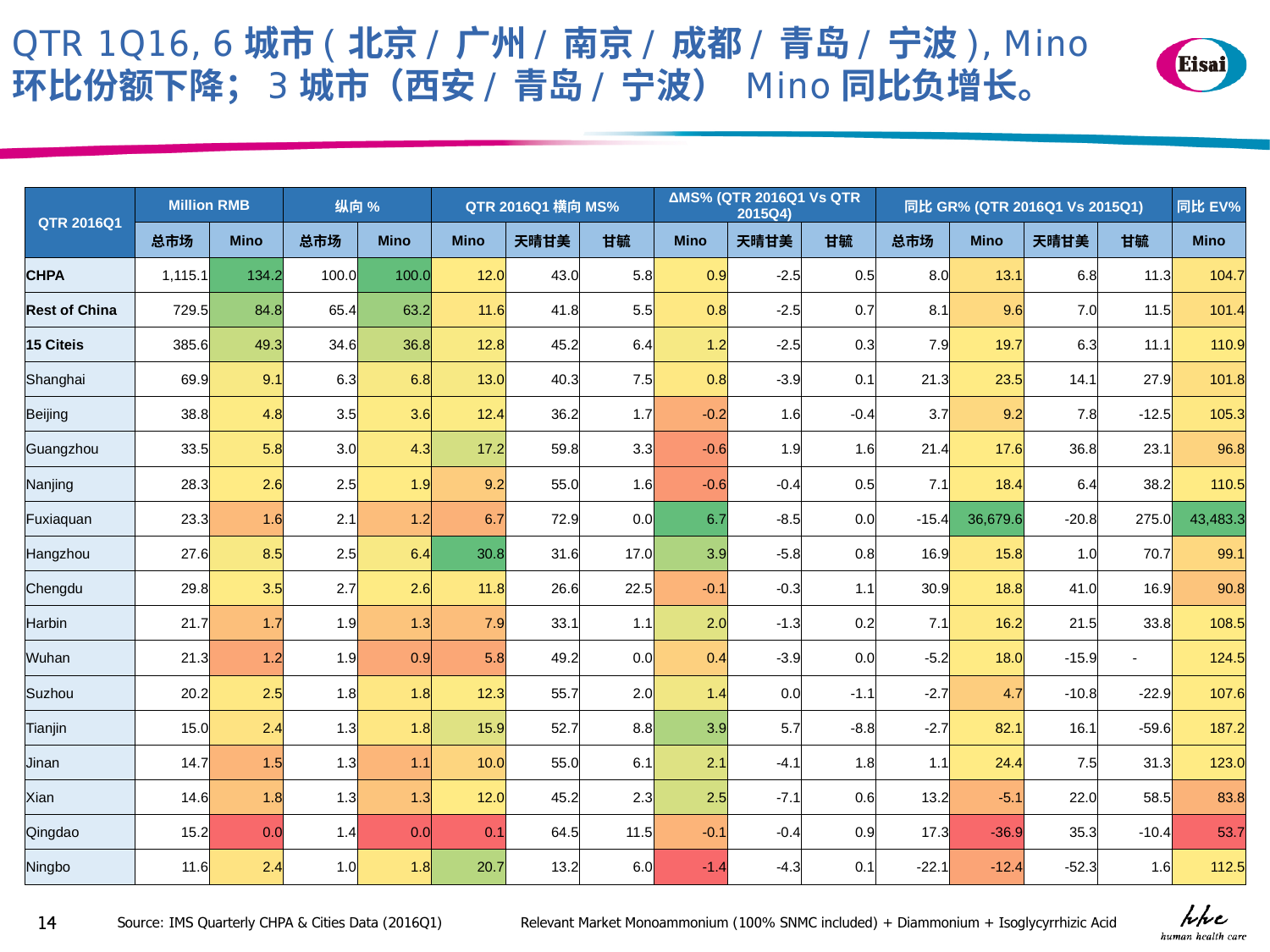

QTR 1Q16, 6城市(北京/广州/南京/成都/青岛/宁波), Mino 环比份额下降；3城市（西安/青岛/宁波） Mino同比负增长。
| QTR 2016Q1 | Million RMB |  | 纵向% |  | QTR 2016Q1横向MS% |  |  | ΔMS% (QTR 2016Q1 Vs QTR 2015Q4) |  |  | 同比GR% (QTR 2016Q1 Vs 2015Q1) |  |  |  | 同比EV% |
| --- | --- | --- | --- | --- | --- | --- | --- | --- | --- | --- | --- | --- | --- | --- | --- |
|  | 总市场 | Mino | 总市场 | Mino | Mino | 天晴甘美 | 甘毓 | Mino | 天晴甘美 | 甘毓 | 总市场 | Mino | 天晴甘美 | 甘毓 | Mino |
| CHPA | 1,115.1 | 134.2 | 100.0 | 100.0 | 12.0 | 43.0 | 5.8 | 0.9 | -2.5 | 0.5 | 8.0 | 13.1 | 6.8 | 11.3 | 104.7 |
| Rest of China | 729.5 | 84.8 | 65.4 | 63.2 | 11.6 | 41.8 | 5.5 | 0.8 | -2.5 | 0.7 | 8.1 | 9.6 | 7.0 | 11.5 | 101.4 |
| 15 Citeis | 385.6 | 49.3 | 34.6 | 36.8 | 12.8 | 45.2 | 6.4 | 1.2 | -2.5 | 0.3 | 7.9 | 19.7 | 6.3 | 11.1 | 110.9 |
| Shanghai | 69.9 | 9.1 | 6.3 | 6.8 | 13.0 | 40.3 | 7.5 | 0.8 | -3.9 | 0.1 | 21.3 | 23.5 | 14.1 | 27.9 | 101.8 |
| Beijing | 38.8 | 4.8 | 3.5 | 3.6 | 12.4 | 36.2 | 1.7 | -0.2 | 1.6 | -0.4 | 3.7 | 9.2 | 7.8 | -12.5 | 105.3 |
| Guangzhou | 33.5 | 5.8 | 3.0 | 4.3 | 17.2 | 59.8 | 3.3 | -0.6 | 1.9 | 1.6 | 21.4 | 17.6 | 36.8 | 23.1 | 96.8 |
| Nanjing | 28.3 | 2.6 | 2.5 | 1.9 | 9.2 | 55.0 | 1.6 | -0.6 | -0.4 | 0.5 | 7.1 | 18.4 | 6.4 | 38.2 | 110.5 |
| Fuxiaquan | 23.3 | 1.6 | 2.1 | 1.2 | 6.7 | 72.9 | 0.0 | 6.7 | -8.5 | 0.0 | -15.4 | 36,679.6 | -20.8 | 275.0 | 43,483.3 |
| Hangzhou | 27.6 | 8.5 | 2.5 | 6.4 | 30.8 | 31.6 | 17.0 | 3.9 | -5.8 | 0.8 | 16.9 | 15.8 | 1.0 | 70.7 | 99.1 |
| Chengdu | 29.8 | 3.5 | 2.7 | 2.6 | 11.8 | 26.6 | 22.5 | -0.1 | -0.3 | 1.1 | 30.9 | 18.8 | 41.0 | 16.9 | 90.8 |
| Harbin | 21.7 | 1.7 | 1.9 | 1.3 | 7.9 | 33.1 | 1.1 | 2.0 | -1.3 | 0.2 | 7.1 | 16.2 | 21.5 | 33.8 | 108.5 |
| Wuhan | 21.3 | 1.2 | 1.9 | 0.9 | 5.8 | 49.2 | 0.0 | 0.4 | -3.9 | 0.0 | -5.2 | 18.0 | -15.9 | - | 124.5 |
| Suzhou | 20.2 | 2.5 | 1.8 | 1.8 | 12.3 | 55.7 | 2.0 | 1.4 | 0.0 | -1.1 | -2.7 | 4.7 | -10.8 | -22.9 | 107.6 |
| Tianjin | 15.0 | 2.4 | 1.3 | 1.8 | 15.9 | 52.7 | 8.8 | 3.9 | 5.7 | -8.8 | -2.7 | 82.1 | 16.1 | -59.6 | 187.2 |
| Jinan | 14.7 | 1.5 | 1.3 | 1.1 | 10.0 | 55.0 | 6.1 | 2.1 | -4.1 | 1.8 | 1.1 | 24.4 | 7.5 | 31.3 | 123.0 |
| Xian | 14.6 | 1.8 | 1.3 | 1.3 | 12.0 | 45.2 | 2.3 | 2.5 | -7.1 | 0.6 | 13.2 | -5.1 | 22.0 | 58.5 | 83.8 |
| Qingdao | 15.2 | 0.0 | 1.4 | 0.0 | 0.1 | 64.5 | 11.5 | -0.1 | -0.4 | 0.9 | 17.3 | -36.9 | 35.3 | -10.4 | 53.7 |
| Ningbo | 11.6 | 2.4 | 1.0 | 1.8 | 20.7 | 13.2 | 6.0 | -1.4 | -4.3 | 0.1 | -22.1 | -12.4 | -52.3 | 1.6 | 112.5 |
Source: IMS Quarterly CHPA & Cities Data (2016Q1)
 Relevant Market Monoammonium (100% SNMC included) + Diammonium + Isoglycyrrhizic Acid
14